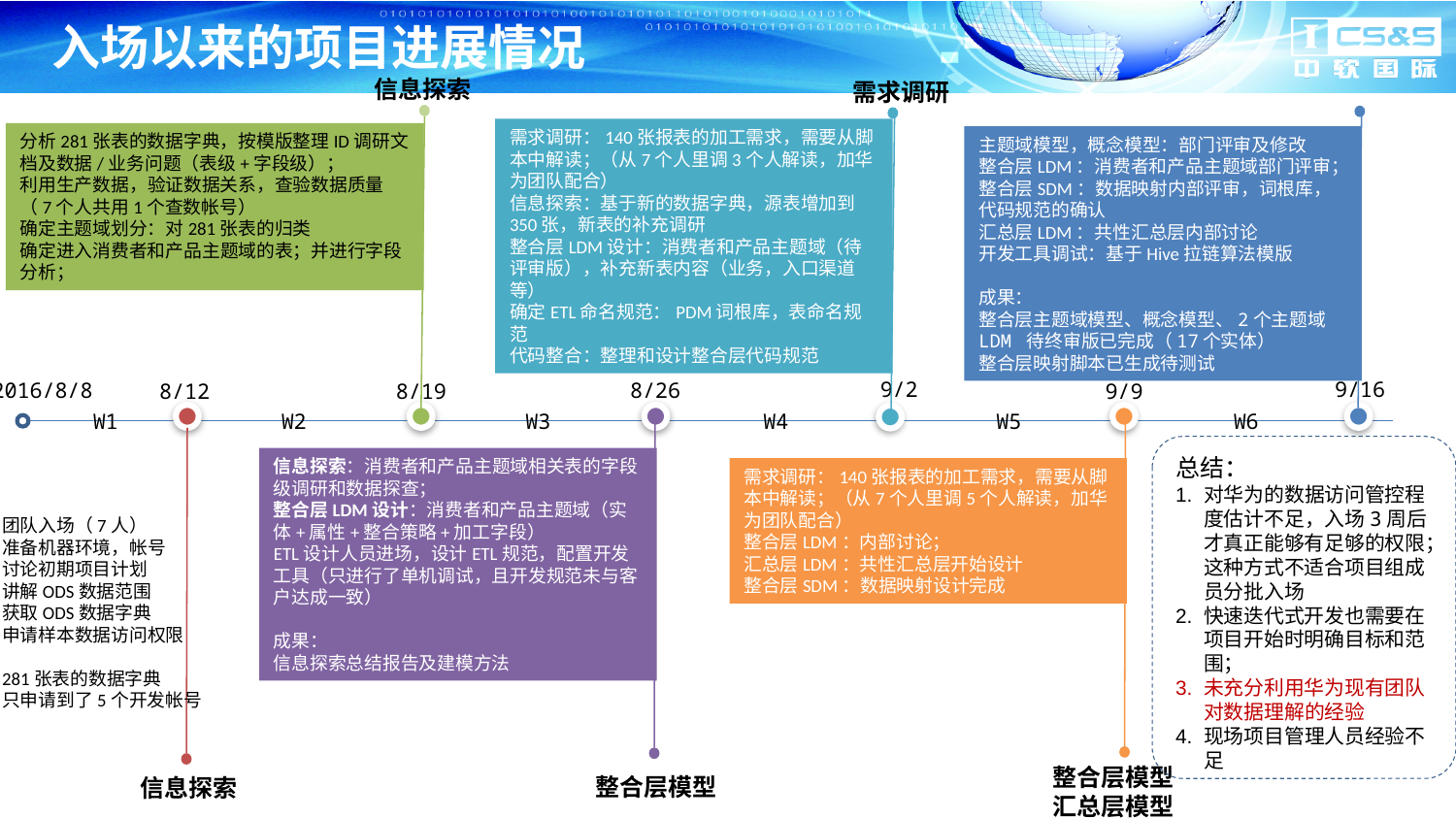

# 入场以来的项目进展情况
信息探索
需求调研

需求调研：140张报表的加工需求，需要从脚本中解读；（从7个人里调3个人解读，加华为团队配合）
信息探索：基于新的数据字典，源表增加到350张，新表的补充调研
整合层LDM设计：消费者和产品主题域（待评审版），补充新表内容（业务，入口渠道等）
确定ETL命名规范：PDM词根库，表命名规范
代码整合：整理和设计整合层代码规范
分析281张表的数据字典，按模版整理ID调研文档及数据/业务问题（表级+字段级）；
利用生产数据，验证数据关系，查验数据质量
（7个人共用1个查数帐号）
确定主题域划分：对281张表的归类
确定进入消费者和产品主题域的表；并进行字段分析；
主题域模型，概念模型：部门评审及修改
整合层LDM：消费者和产品主题域部门评审；
整合层SDM：数据映射内部评审，词根库，代码规范的确认
汇总层LDM：共性汇总层内部讨论
开发工具调试：基于Hive拉链算法模版

成果：
整合层主题域模型、概念模型、2个主题域LDM 待终审版已完成（17个实体）
整合层映射脚本已生成待测试
9/2
9/16
2016/8/8
8/26
8/12
8/19
9/9
W1
W2
W3
W4
W5
W6

总结：
对华为的数据访问管控程度估计不足，入场3周后才真正能够有足够的权限；这种方式不适合项目组成员分批入场
快速迭代式开发也需要在项目开始时明确目标和范围；
未充分利用华为现有团队对数据理解的经验
现场项目管理人员经验不足

信息探索：消费者和产品主题域相关表的字段级调研和数据探查；
整合层LDM设计：消费者和产品主题域（实体+属性+整合策略+加工字段）
ETL设计人员进场，设计ETL规范，配置开发工具（只进行了单机调试，且开发规范未与客户达成一致）

成果：
信息探索总结报告及建模方法
需求调研：140张报表的加工需求，需要从脚本中解读；（从7个人里调5个人解读，加华为团队配合）
整合层LDM：内部讨论；
汇总层LDM：共性汇总层开始设计
整合层SDM：数据映射设计完成
团队入场（7人）
准备机器环境，帐号
讨论初期项目计划
讲解ODS数据范围
获取ODS数据字典
申请样本数据访问权限

281张表的数据字典
只申请到了5个开发帐号

整合层模型
汇总层模型
整合层模型
信息探索